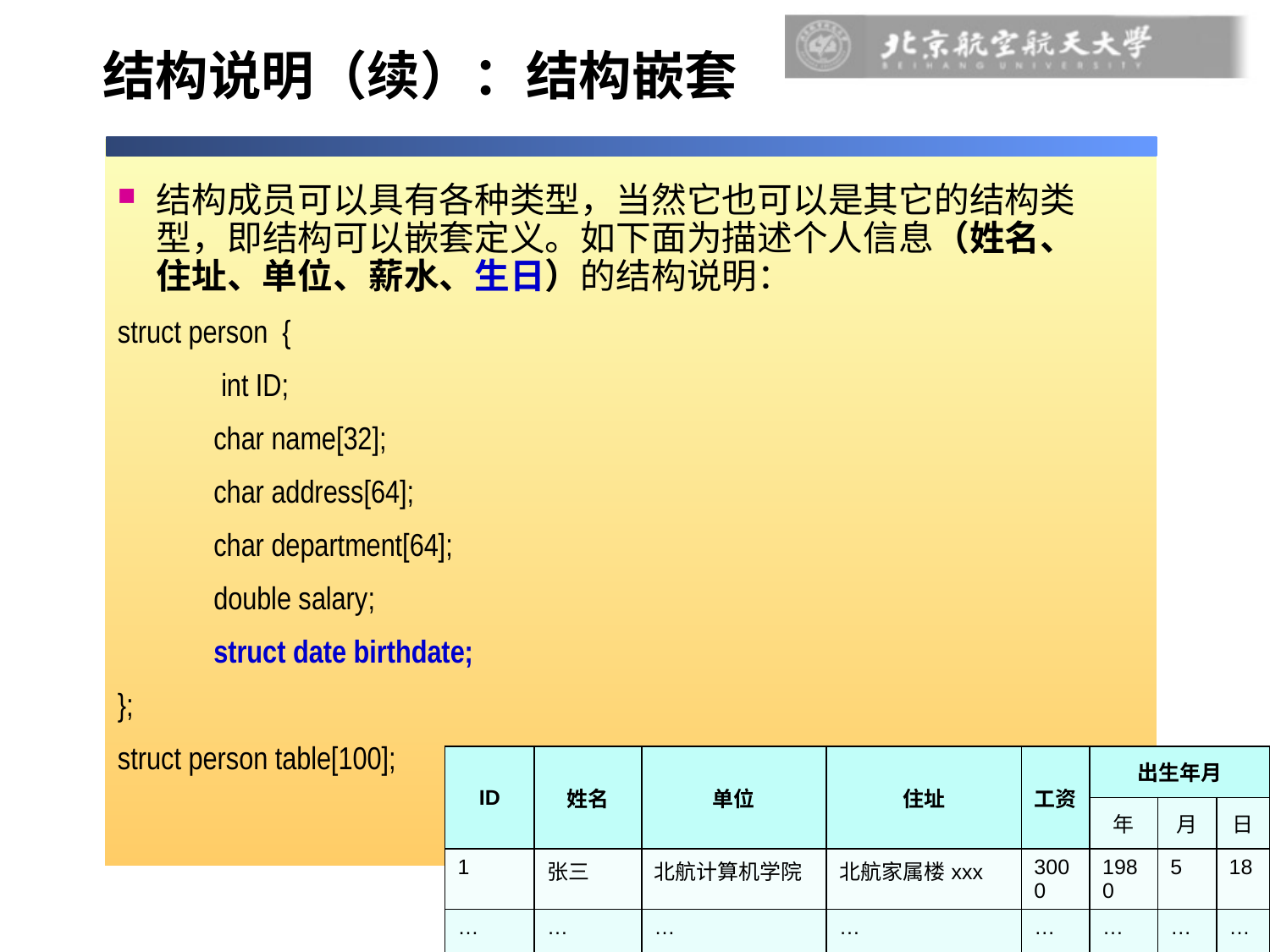

# 结构说明（续）：结构嵌套
结构成员可以具有各种类型，当然它也可以是其它的结构类型，即结构可以嵌套定义。如下面为描述个人信息（姓名、住址、单位、薪水、生日）的结构说明：
struct person  {
   	         int ID;
char name[32];
char address[64];
char department[64];
double salary;
struct date birthdate;
};
struct person table[100];
| ID | 姓名 | 单位 | 住址 | 工资 | 出生年月 |  |  |
| --- | --- | --- | --- | --- | --- | --- | --- |
|  |  |  |  |  | 年 | 月 | 日 |
| 1 | 张三 | 北航计算机学院 | 北航家属楼xxx | 3000 | 1980 | 5 | 18 |
| … | … | … | … | … | … | … | … |
构造类型 – 数组和指针
83